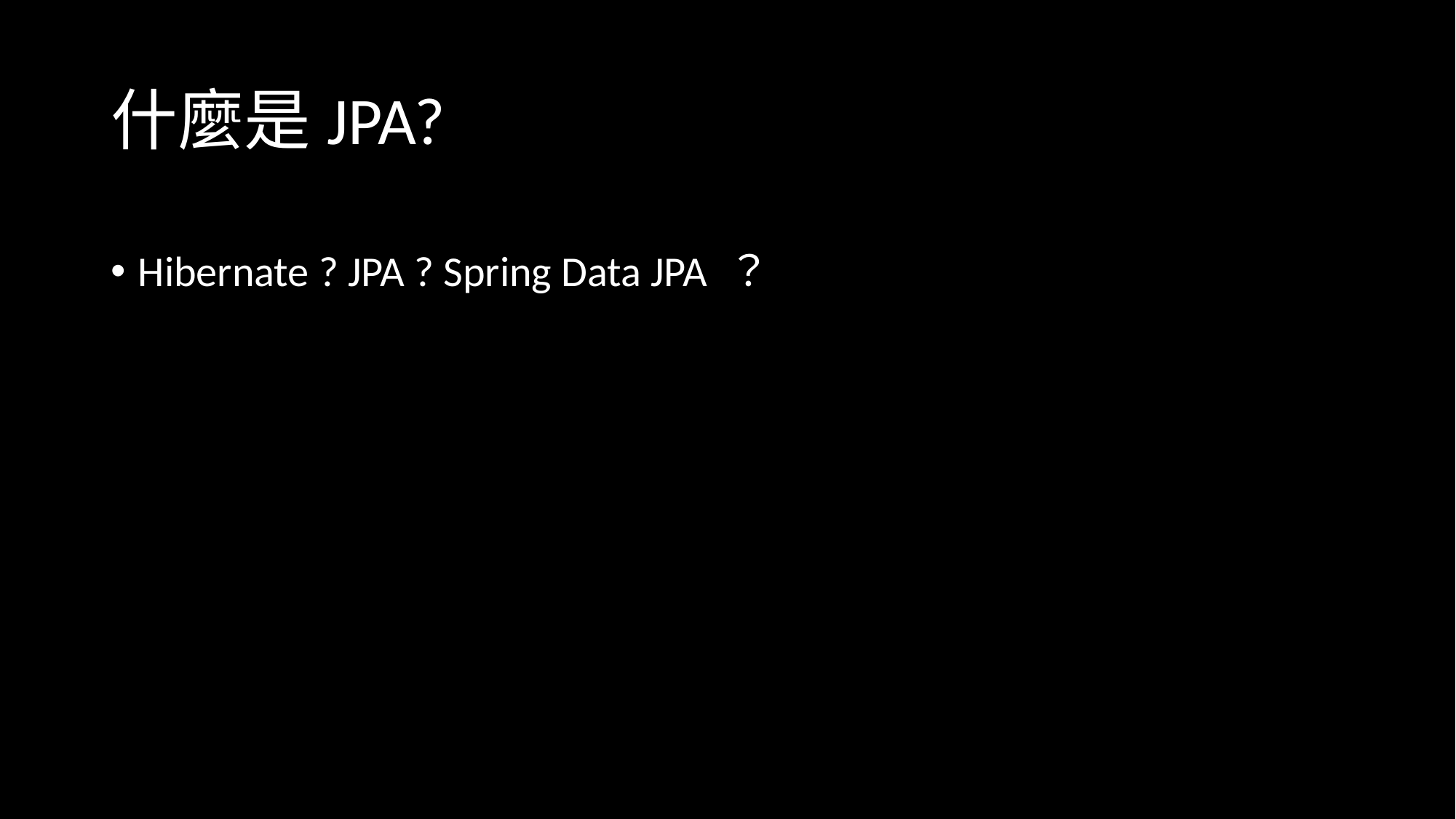

# 什麼是JPA?
Hibernate ? JPA ? Spring Data JPA ？